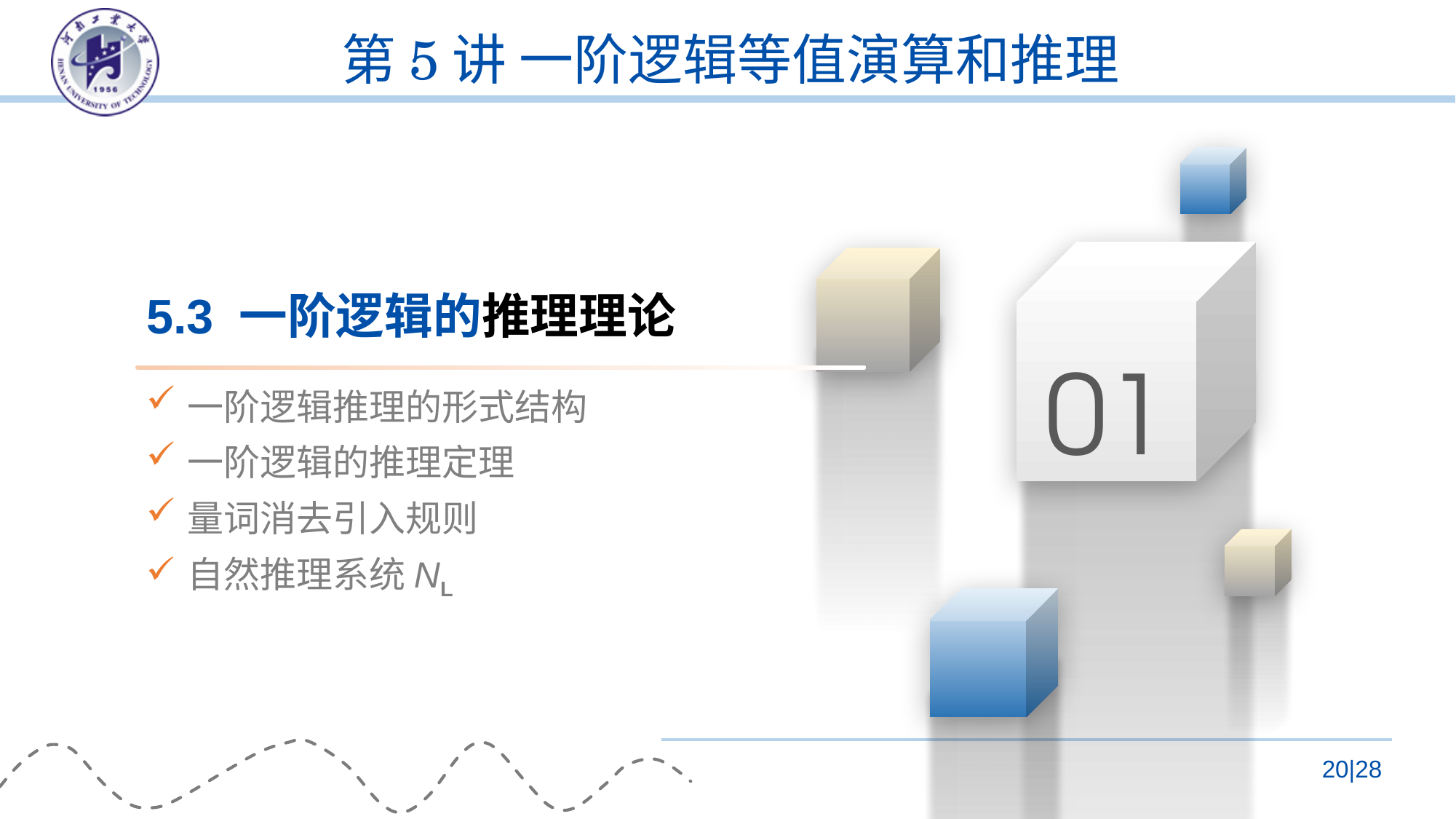

# 第5讲 一阶逻辑等值演算和推理

01

5.3 一阶逻辑的推理理论

一阶逻辑推理的形式结构
一阶逻辑的推理定理
量词消去引入规则

自然推理系统NL

20|28